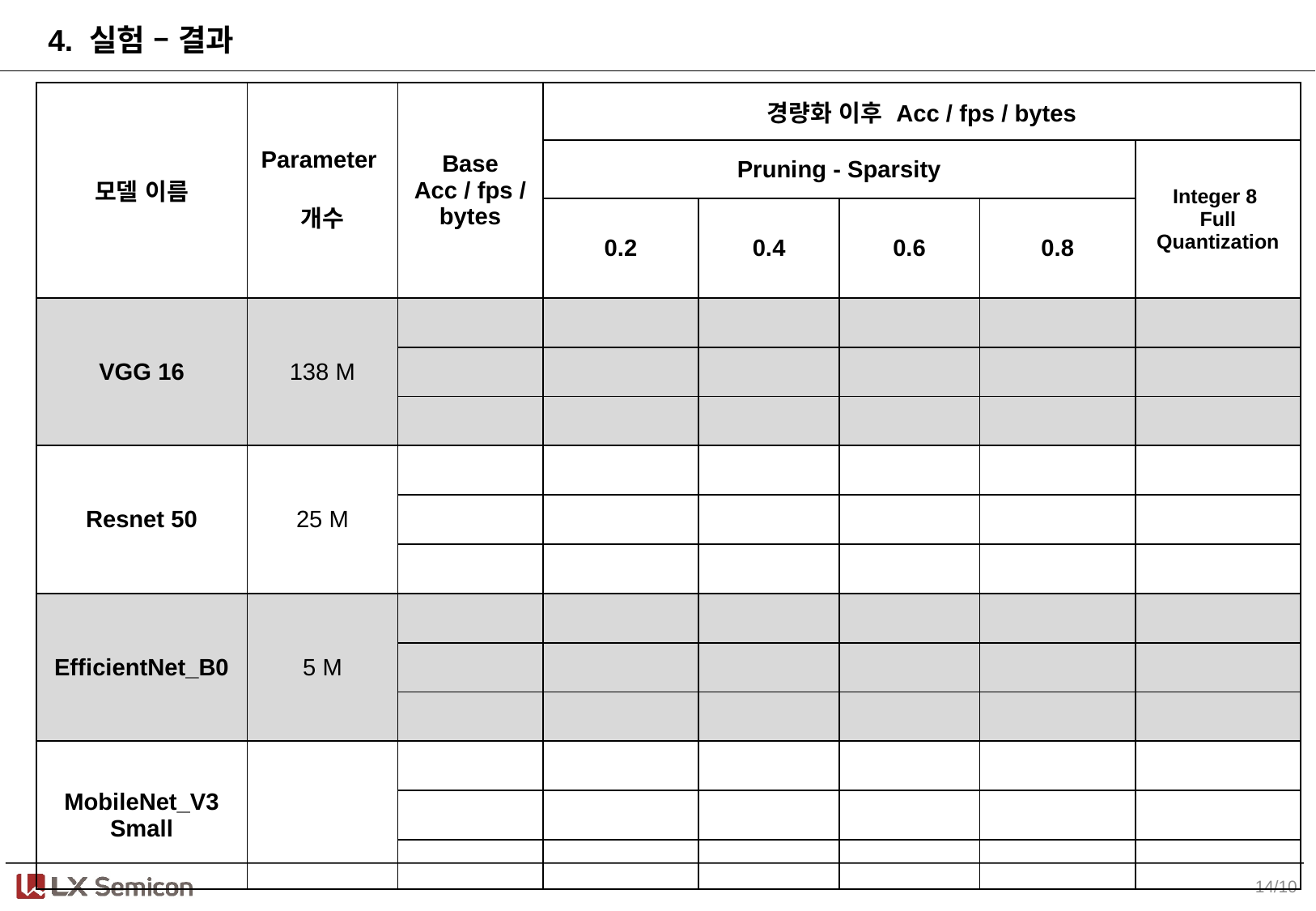

4. 실험 – 결과
| 모델 이름 | Parameter 개수 | Base Acc / fps / bytes | 경량화 이후 Acc / fps / bytes |  |  |  |  |
| --- | --- | --- | --- | --- | --- | --- | --- |
|  |  |  | Pruning - Sparsity |  |  |  | Integer 8 Full Quantization |
|  |  |  | 0.2 | 0.4 | 0.6 | 0.8 |  |
| VGG 16 | 138 M |  |  |  |  |  |  |
|  |  |  |  |  |  |  |  |
|  |  |  |  |  |  |  |  |
| Resnet 50 | 25 M |  |  |  |  |  |  |
|  |  |  |  |  |  |  |  |
|  |  |  |  |  |  |  |  |
| EfficientNet\_B0 | 5 M |  |  |  |  |  |  |
|  |  |  |  |  |  |  |  |
|  |  |  |  |  |  |  |  |
| MobileNet\_V3 Small |  |  |  |  |  |  |  |
|  |  |  |  |  |  |  |  |
|  |  |  |  |  |  |  |  |
14/10